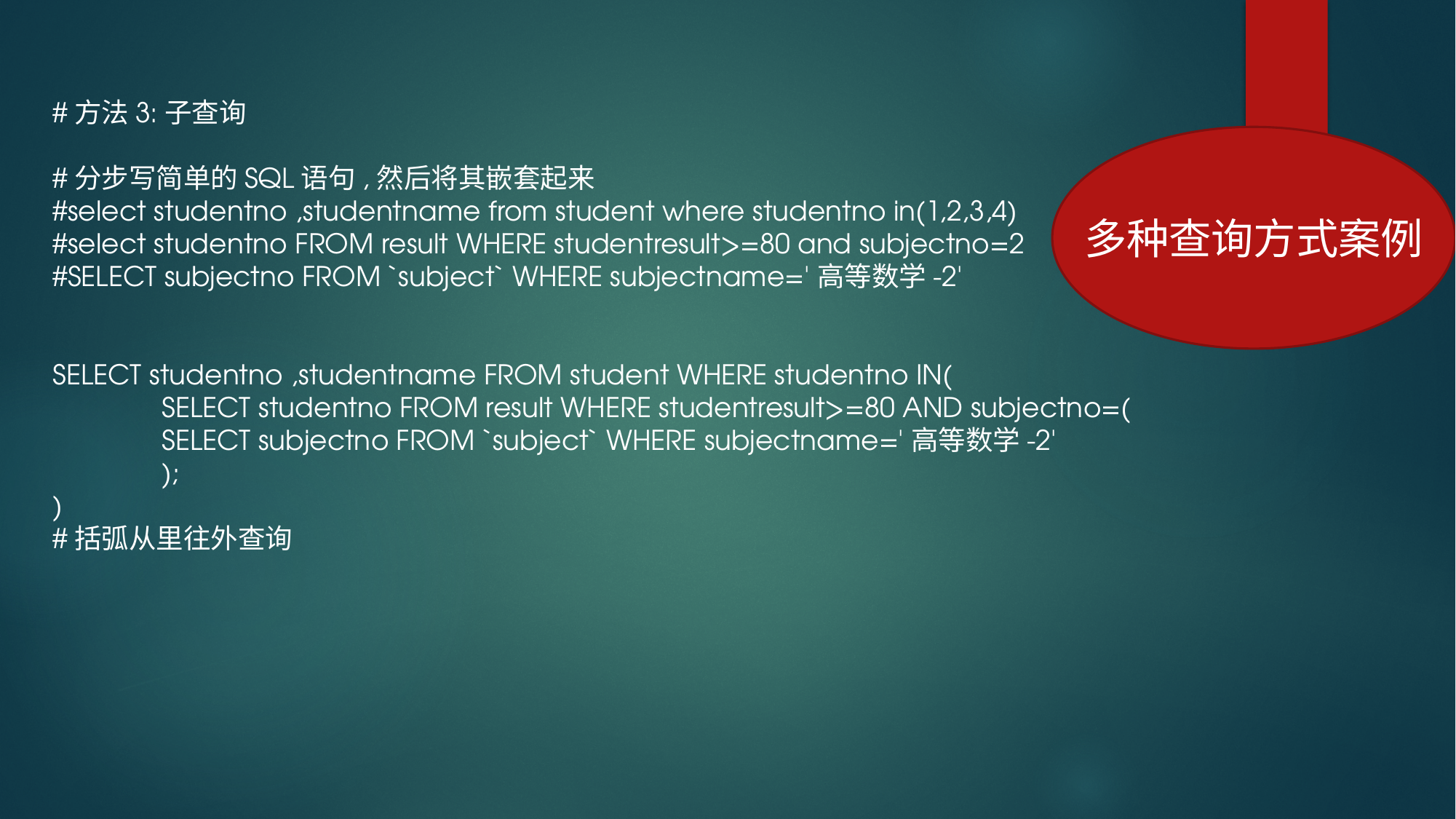

#方法3:子查询

#分步写简单的SQL语句,然后将其嵌套起来
#select studentno ,studentname from student where studentno in(1,2,3,4)
#select studentno FROM result WHERE studentresult>=80 and subjectno=2
#SELECT subjectno FROM `subject` WHERE subjectname='高等数学-2'

SELECT studentno ,studentname FROM student WHERE studentno IN(
	SELECT studentno FROM result WHERE studentresult>=80 AND subjectno=(
	SELECT subjectno FROM `subject` WHERE subjectname='高等数学-2'
	);
)
#括弧从里往外查询

多种查询方式案例